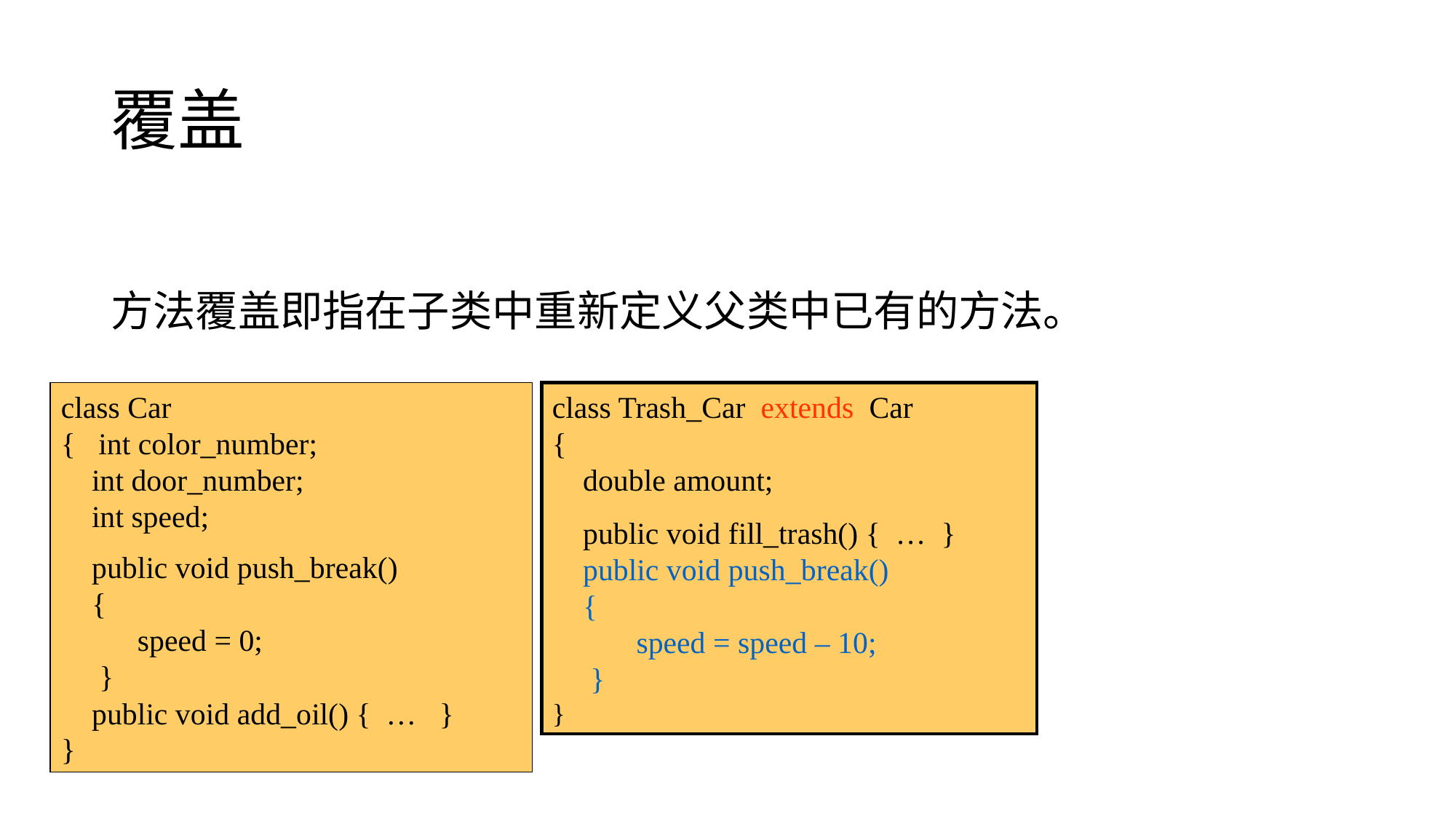

# 覆盖

方法覆盖即指在子类中重新定义父类中已有的方法。

class Car
{   int color_number;
    int door_number;
    int speed;

    public void push_break()
    {
          speed = 0;
     }
    public void add_oil() {  …   }
}
class Trash_Car  extends  Car
{
    double amount;

    public void fill_trash() {  …  }
    public void push_break()
    {
           speed = speed – 10;
     }
}